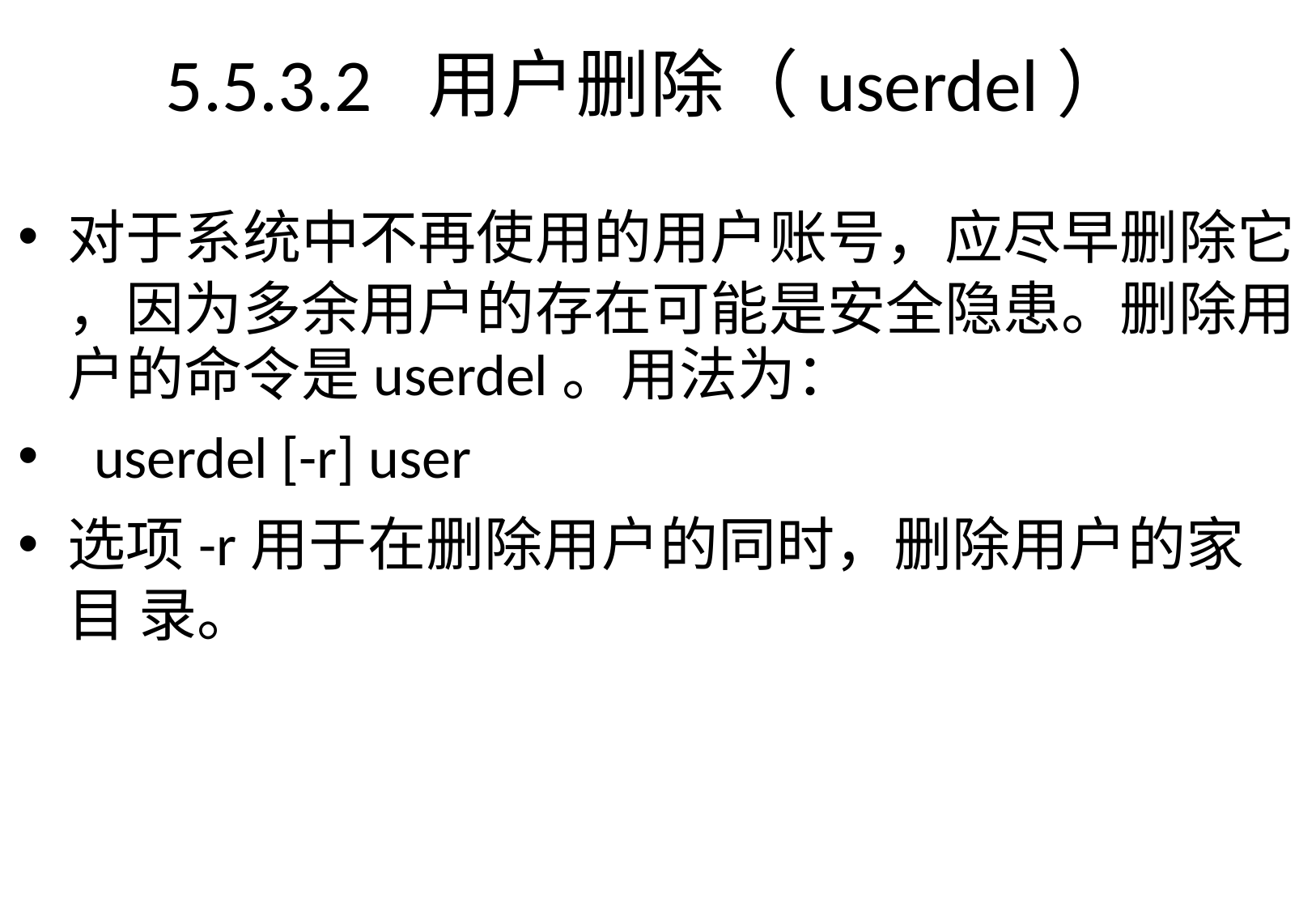

# 5.5.3.2	用户删除（userdel）
对于系统中不再使用的用户账号，应尽早删除它
，因为多余用户的存在可能是安全隐患。删除用 户的命令是userdel。用法为：
userdel [-r] user
选项-r用于在删除用户的同时，删除用户的家目 录。